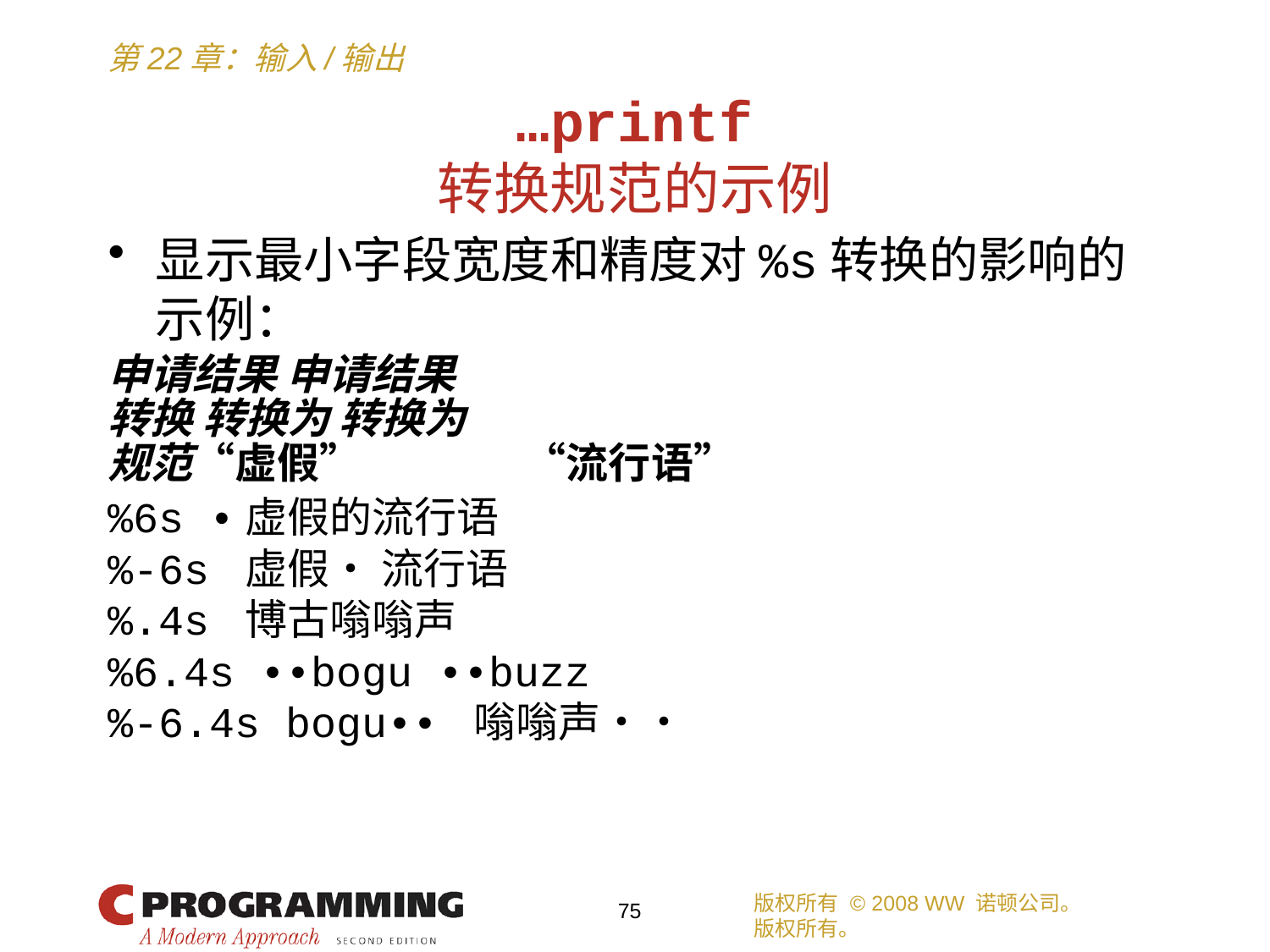

# …printf 转换规范的示例
显示最小字段宽度和精度对%s转换的影响的示例：
申请结果 申请结果
转换 转换为 转换为
规范“虚假”                 “流行语”
%6s •虚假的流行语
%-6s 虚假• 流行语
%.4s 博古嗡嗡声
%6.4s ••bogu ••buzz
%-6.4s bogu•• 嗡嗡声••
版权所有 © 2008 WW 诺顿公司。
版权所有。
75